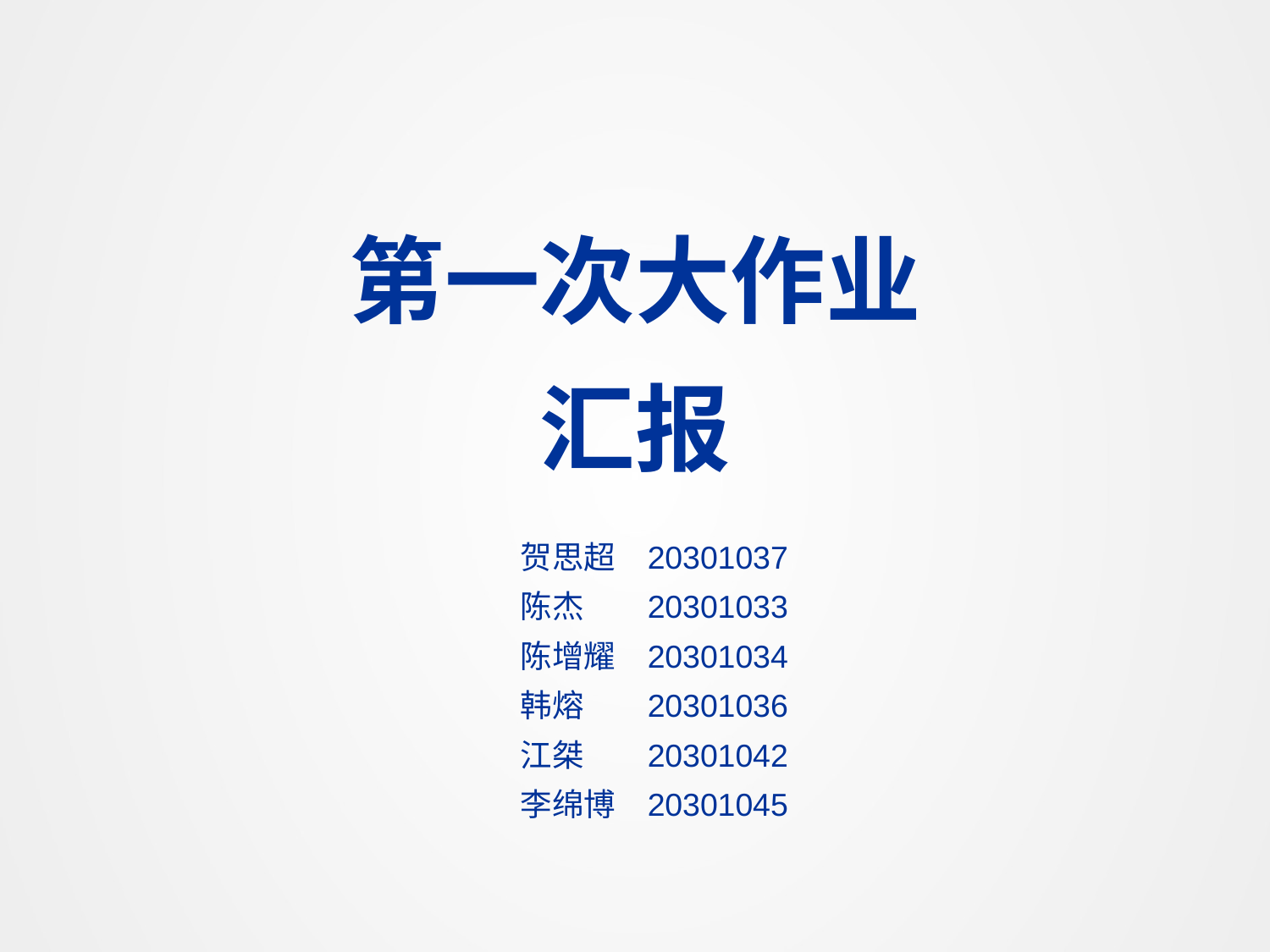

第一次大作业
汇报

贺思超	20301037
陈杰	20301033
陈增耀	20301034
韩熔	20301036
江桀	20301042
李绵博	20301045